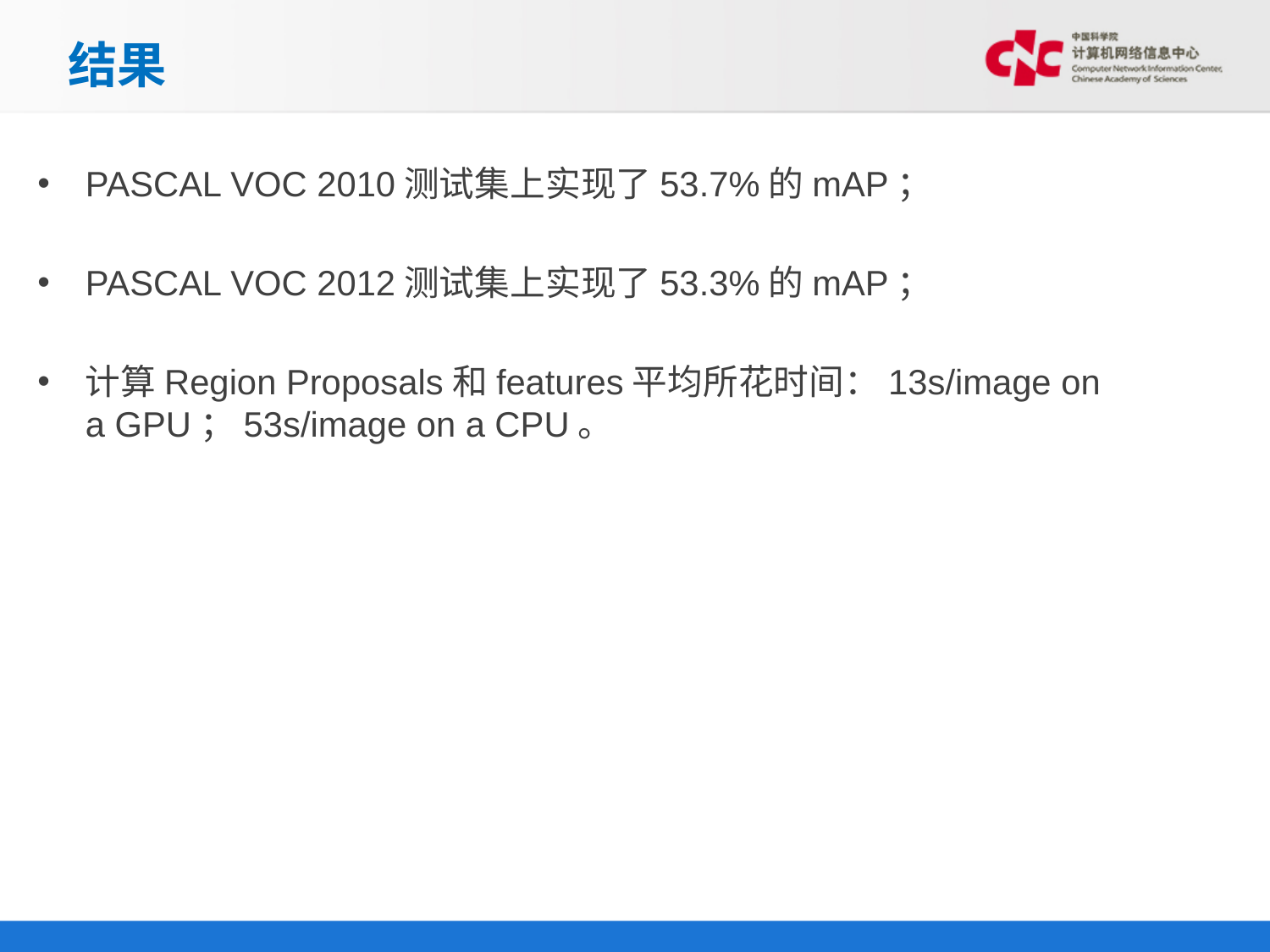

# 结果
PASCAL VOC 2010测试集上实现了53.7%的mAP；

PASCAL VOC 2012测试集上实现了53.3%的mAP；

计算Region Proposals和features平均所花时间：13s/image on a GPU；53s/image on a CPU。